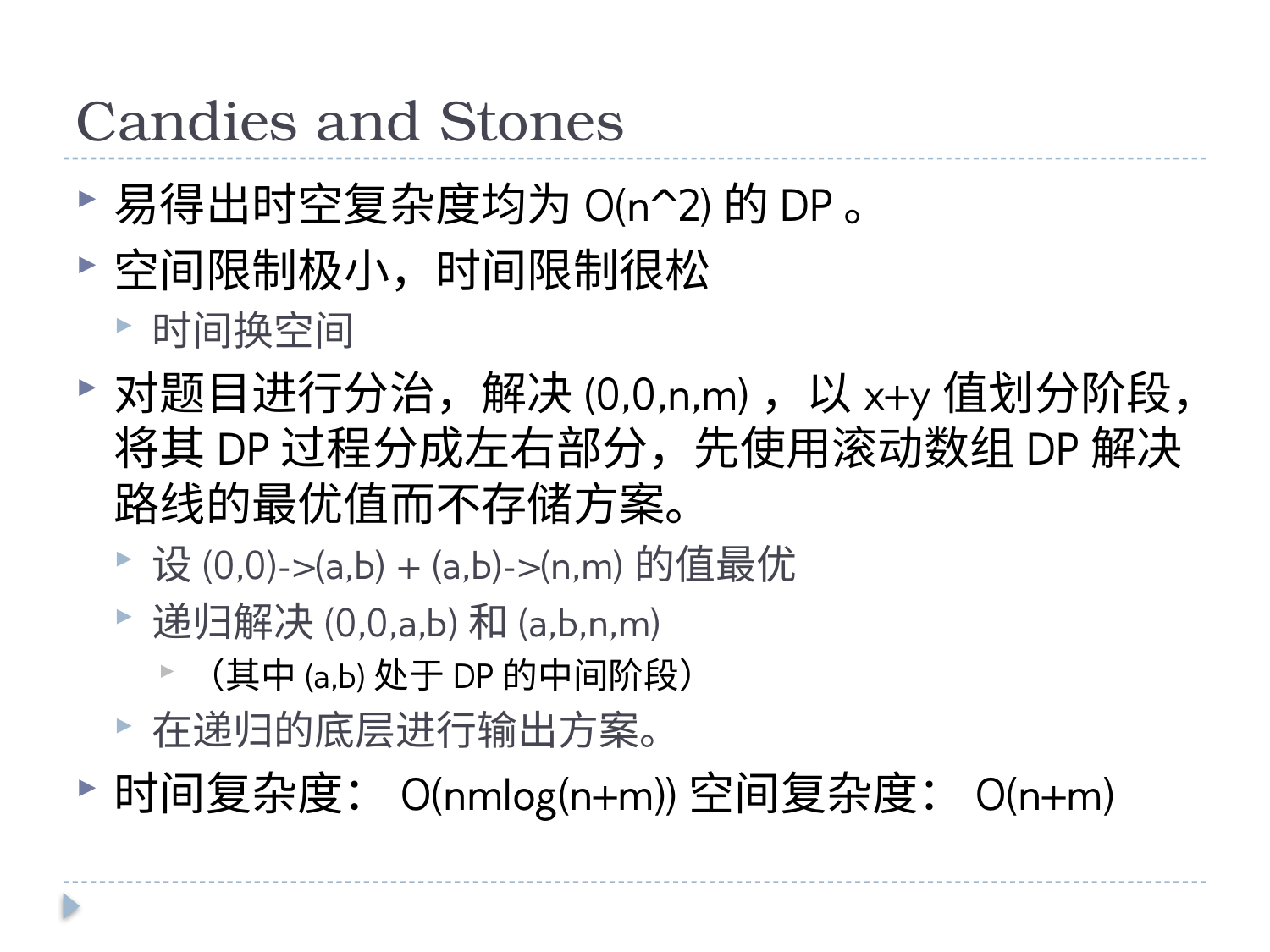

# Candies and Stones
易得出时空复杂度均为O(n^2)的DP。
空间限制极小，时间限制很松
时间换空间
对题目进行分治，解决(0,0,n,m)，以x+y值划分阶段，将其DP过程分成左右部分，先使用滚动数组DP解决路线的最优值而不存储方案。
设(0,0)->(a,b) + (a,b)->(n,m)的值最优
递归解决(0,0,a,b)和(a,b,n,m)
（其中(a,b)处于DP的中间阶段）
在递归的底层进行输出方案。
时间复杂度：O(nmlog(n+m))空间复杂度：O(n+m)